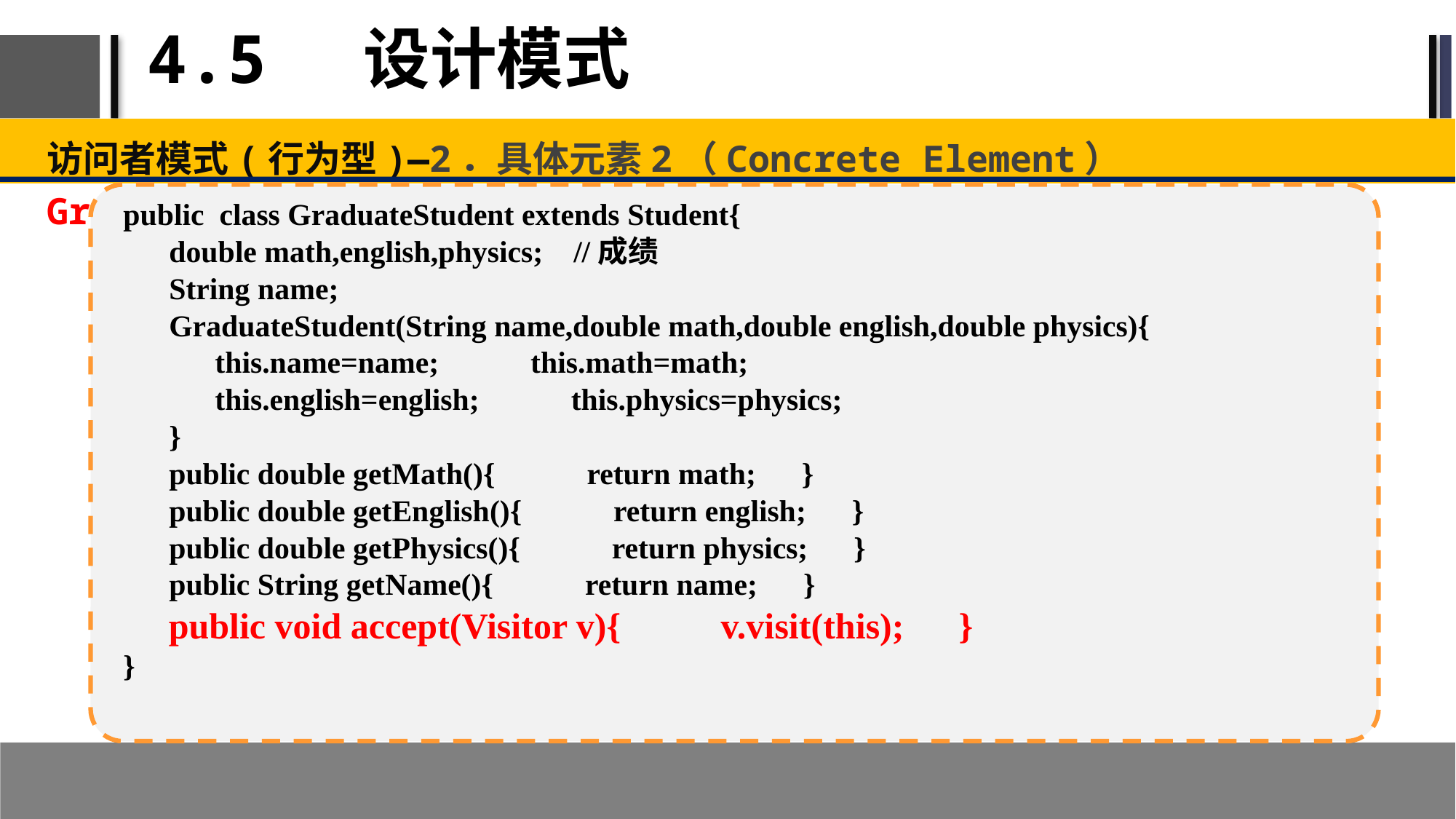

# 4.5  设计模式

访问者模式(行为型)—2．具体元素2（Concrete Element） GraduateStudent.java

public  class GraduateStudent extends Student{
      double math,english,physics;    //成绩
      String name;
      GraduateStudent(String name,double math,double english,double physics){
            this.name=name;            this.math=math;
            this.english=english;            this.physics=physics;
      }
      public double getMath(){            return math;      }
      public double getEnglish(){            return english;      }
      public double getPhysics(){            return physics;      }
      public String getName(){            return name;      }
     public void accept(Visitor v){           v.visit(this);      }
}